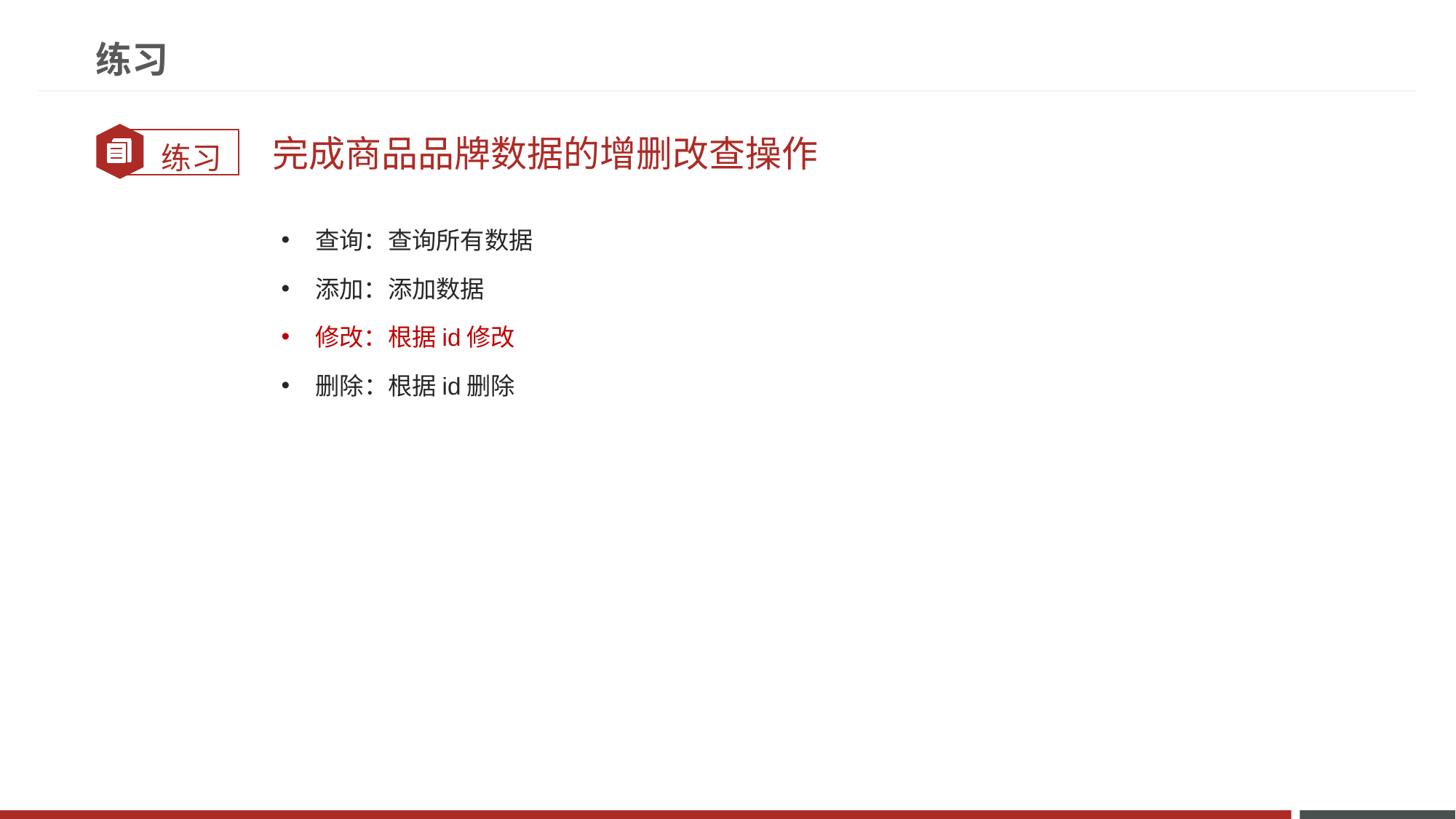

# 练习
完成商品品牌数据的增删改查操作
查询：查询所有数据
添加：添加数据
修改：根据id修改
删除：根据id删除